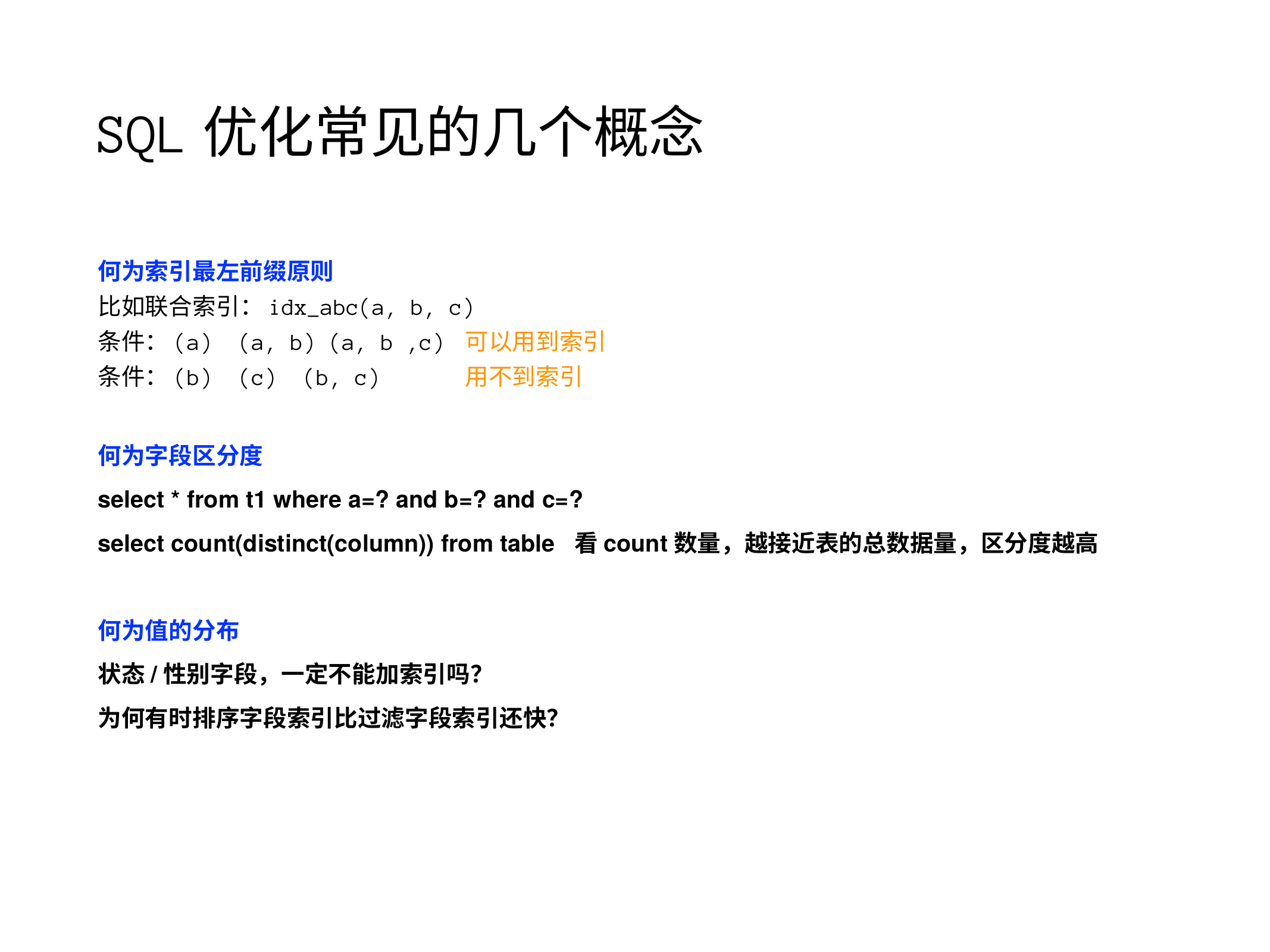

# SQL优化常见的几个概念

何为索引最左前缀原则
比如联合索引：idx_abc(a, b, c)
条件：(a)  (a, b) (a, b ,c) 可以用到索引
条件：(b)  (c)  (b, c)      用不到索引

何为字段区分度
select * from t1 where a=? and b=? and c=?
select count(distinct(column)) from table  看count数量，越接近表的总数据量，区分度越高

何为值的分布
状态/性别字段，一定不能加索引吗？
为何有时排序字段索引比过滤字段索引还快？